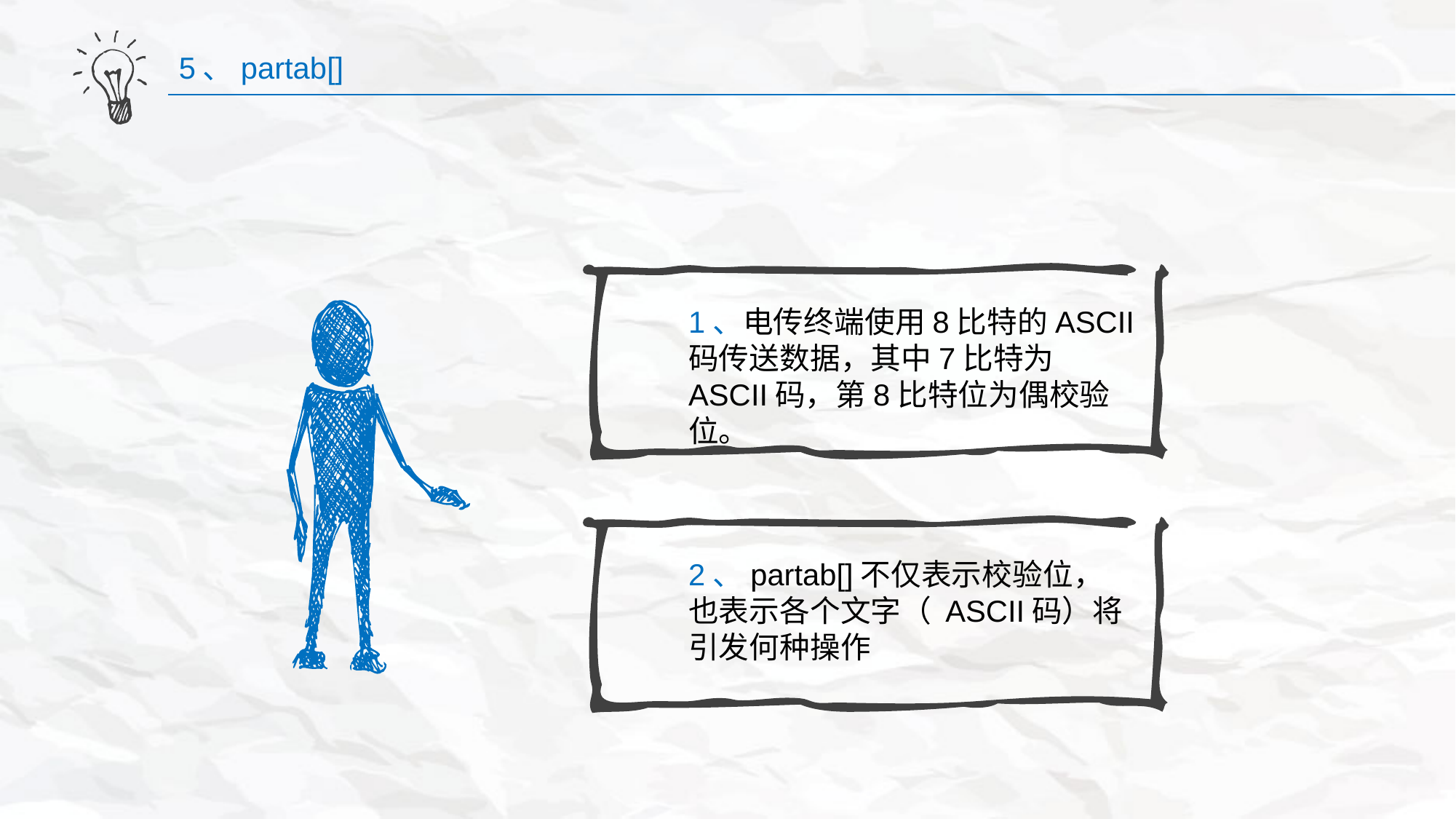

5、partab[]

1、电传终端使用8比特的ASCII码传送数据，其中7比特为ASCII码，第8比特位为偶校验位。

2、partab[]不仅表示校验位， 也表示各个文字（ ASCII码）将引发何种操作